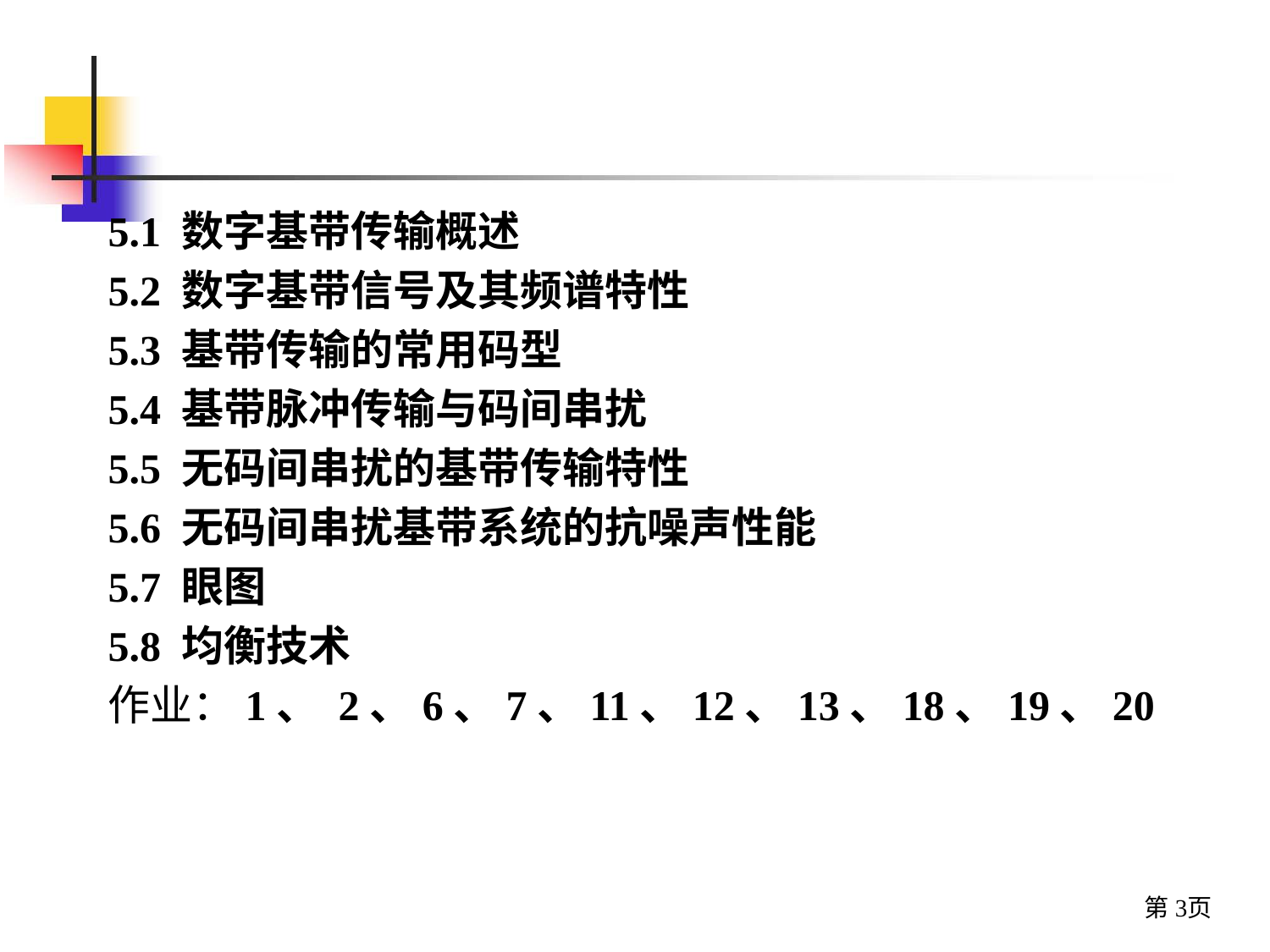

5.1 数字基带传输概述
5.2 数字基带信号及其频谱特性
5.3 基带传输的常用码型
5.4 基带脉冲传输与码间串扰
5.5 无码间串扰的基带传输特性
5.6 无码间串扰基带系统的抗噪声性能
5.7 眼图
5.8 均衡技术
作业：1、 2、6、7、11、12、13、18、19、20
第3页